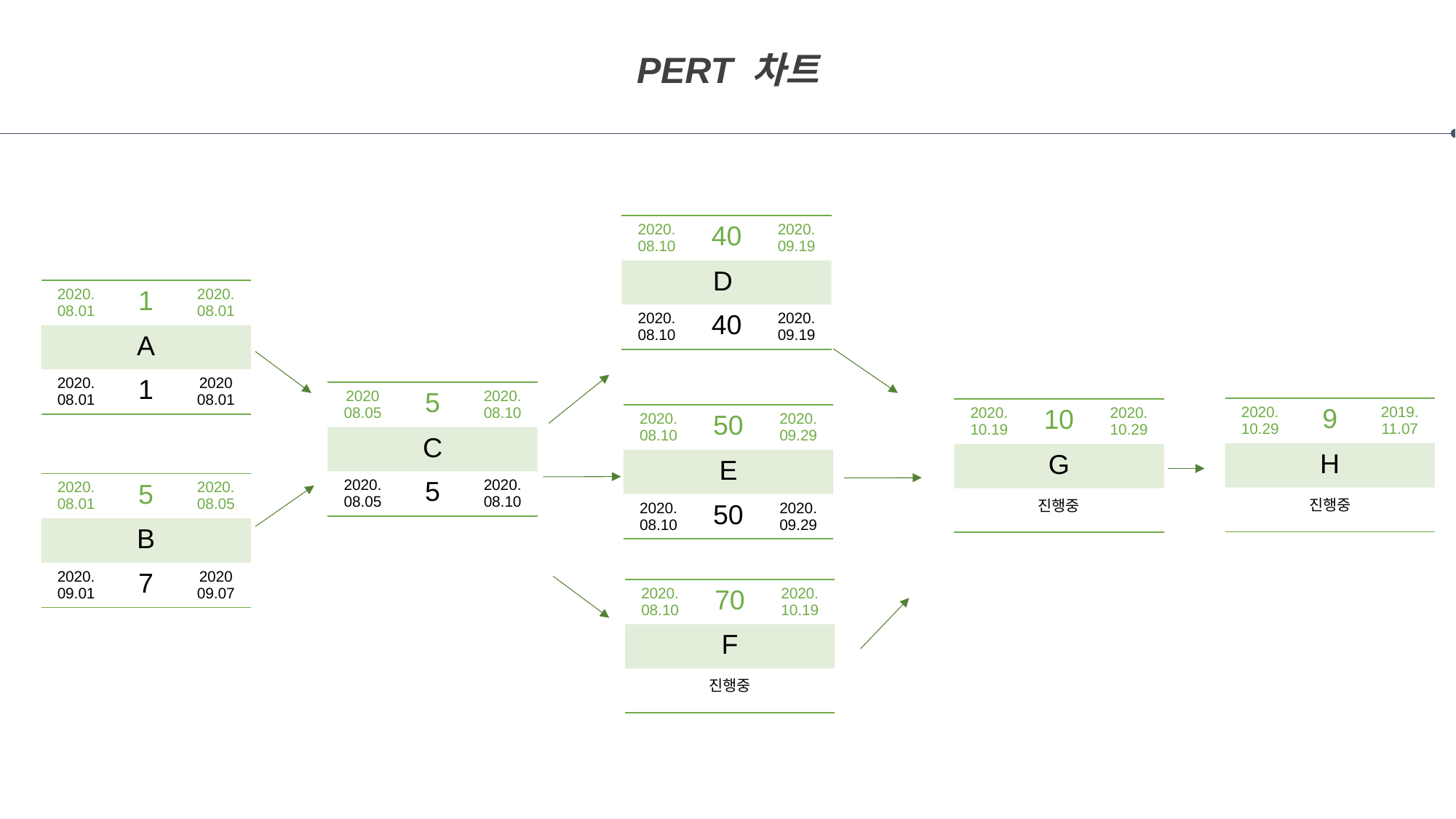

PERT 차트
| 2020. 08.10 | 40 | 2020. 09.19 |
| --- | --- | --- |
| D |  |  |
| 2020. 08.10 | 40 | 2020. 09.19 |
| 2020. 08.01 | 1 | 2020. 08.01 |
| --- | --- | --- |
| A |  |  |
| 2020. 08.01 | 1 | 2020 08.01 |
| 2020 08.05 | 5 | 2020. 08.10 |
| --- | --- | --- |
| C |  |  |
| 2020. 08.05 | 5 | 2020. 08.10 |
| 2020. 10.29 | 9 | 2019. 11.07 |
| --- | --- | --- |
| H |  |  |
| 진행중 |  |  |
| 2020. 10.19 | 10 | 2020. 10.29 |
| --- | --- | --- |
| G |  |  |
| 진행중 |  |  |
| 2020. 08.10 | 50 | 2020. 09.29 |
| --- | --- | --- |
| E |  |  |
| 2020. 08.10 | 50 | 2020. 09.29 |
| 2020. 08.01 | 5 | 2020. 08.05 |
| --- | --- | --- |
| B |  |  |
| 2020. 09.01 | 7 | 2020 09.07 |
| 2020. 08.10 | 70 | 2020. 10.19 |
| --- | --- | --- |
| F |  |  |
| 진행중 |  |  |